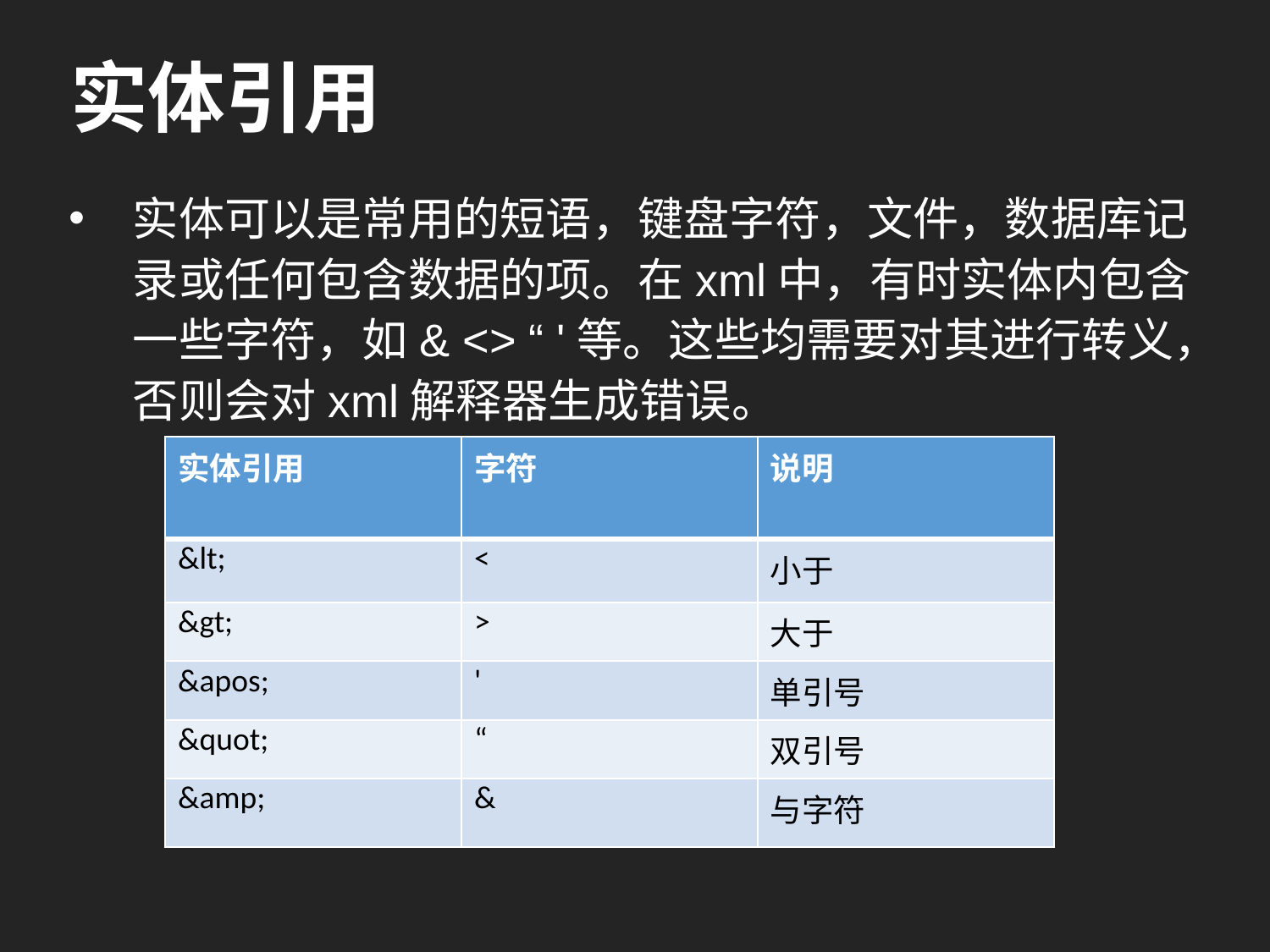

# 实体引用
实体可以是常用的短语，键盘字符，文件，数据库记录或任何包含数据的项。在xml中，有时实体内包含一些字符，如& <> “ '等。这些均需要对其进行转义，否则会对xml解释器生成错误。

| 实体引用 | 字符 | 说明 |
| --- | --- | --- |
| &lt; | < | 小于 |
| &gt; | > | 大于 |
| &apos; | ' | 单引号 |
| &quot; | “ | 双引号 |
| &amp; | & | 与字符 |